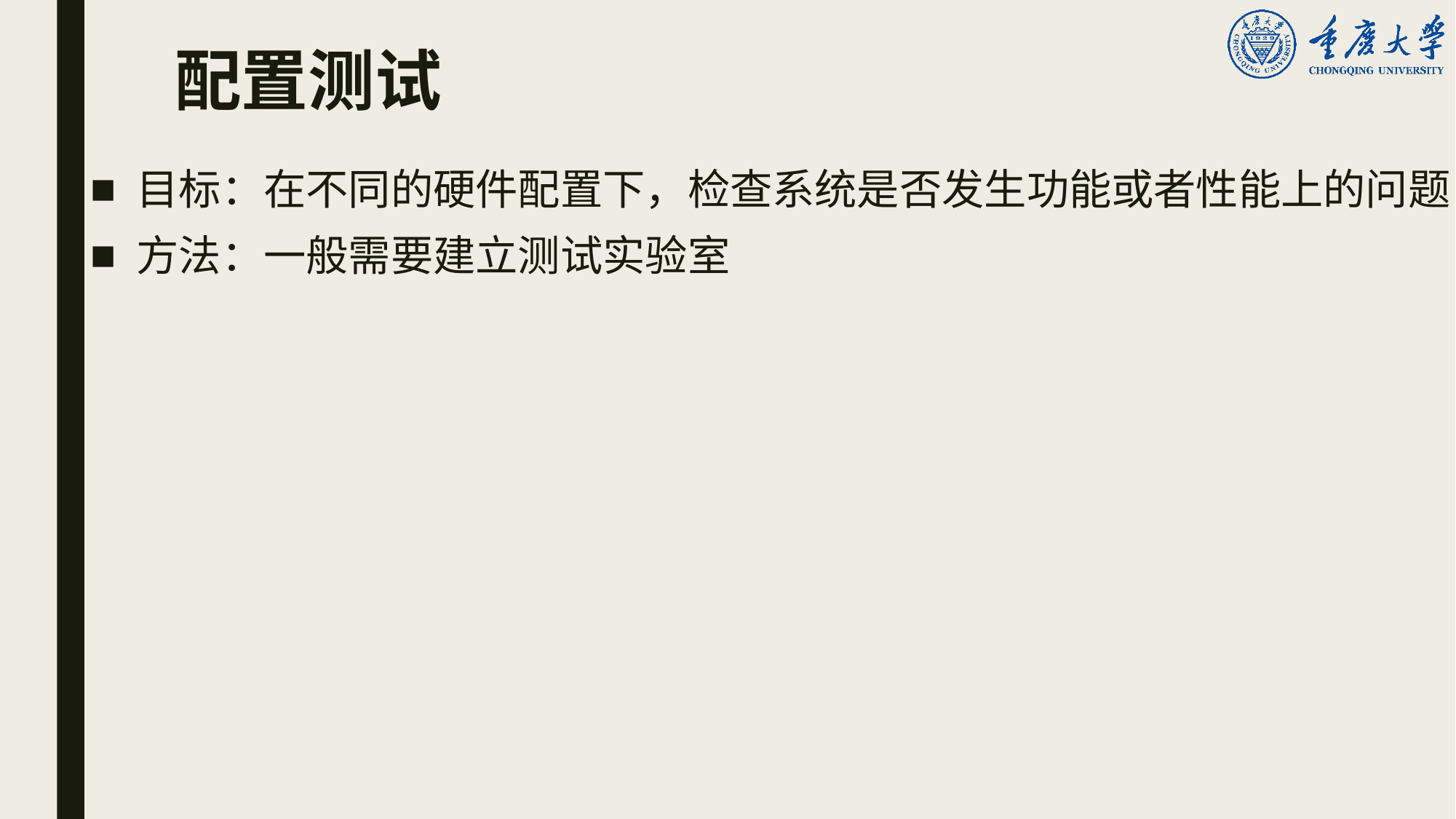

# 配置测试
目标：在不同的硬件配置下，检查系统是否发生功能或者性能上的问题
方法：一般需要建立测试实验室